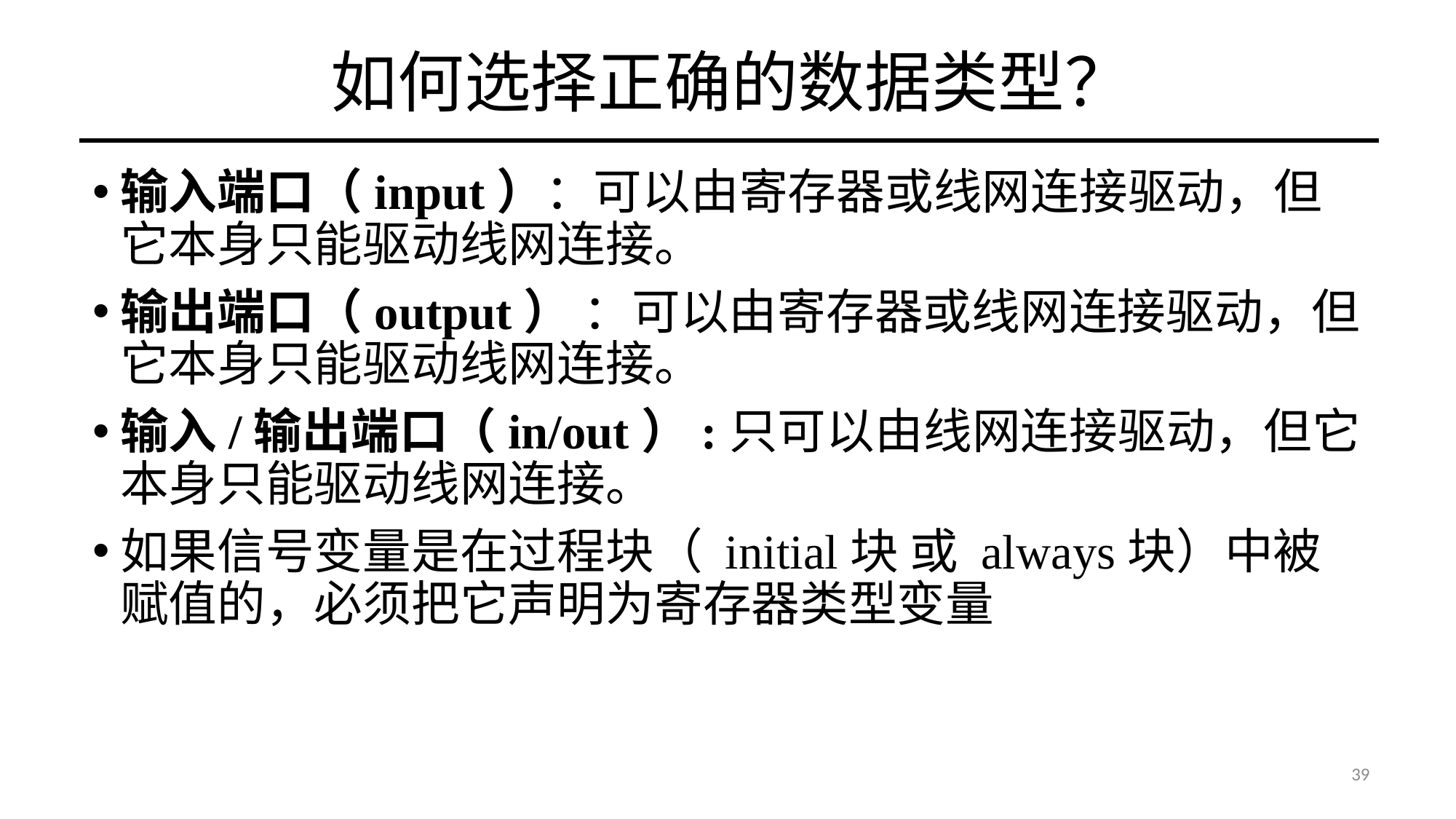

# 如何选择正确的数据类型？
输入端口（input）：可以由寄存器或线网连接驱动，但它本身只能驱动线网连接。
输出端口（output） ：可以由寄存器或线网连接驱动，但它本身只能驱动线网连接。
输入/输出端口（in/out）:只可以由线网连接驱动，但它本身只能驱动线网连接。
如果信号变量是在过程块（ initial块 或 always块）中被赋值的，必须把它声明为寄存器类型变量
39